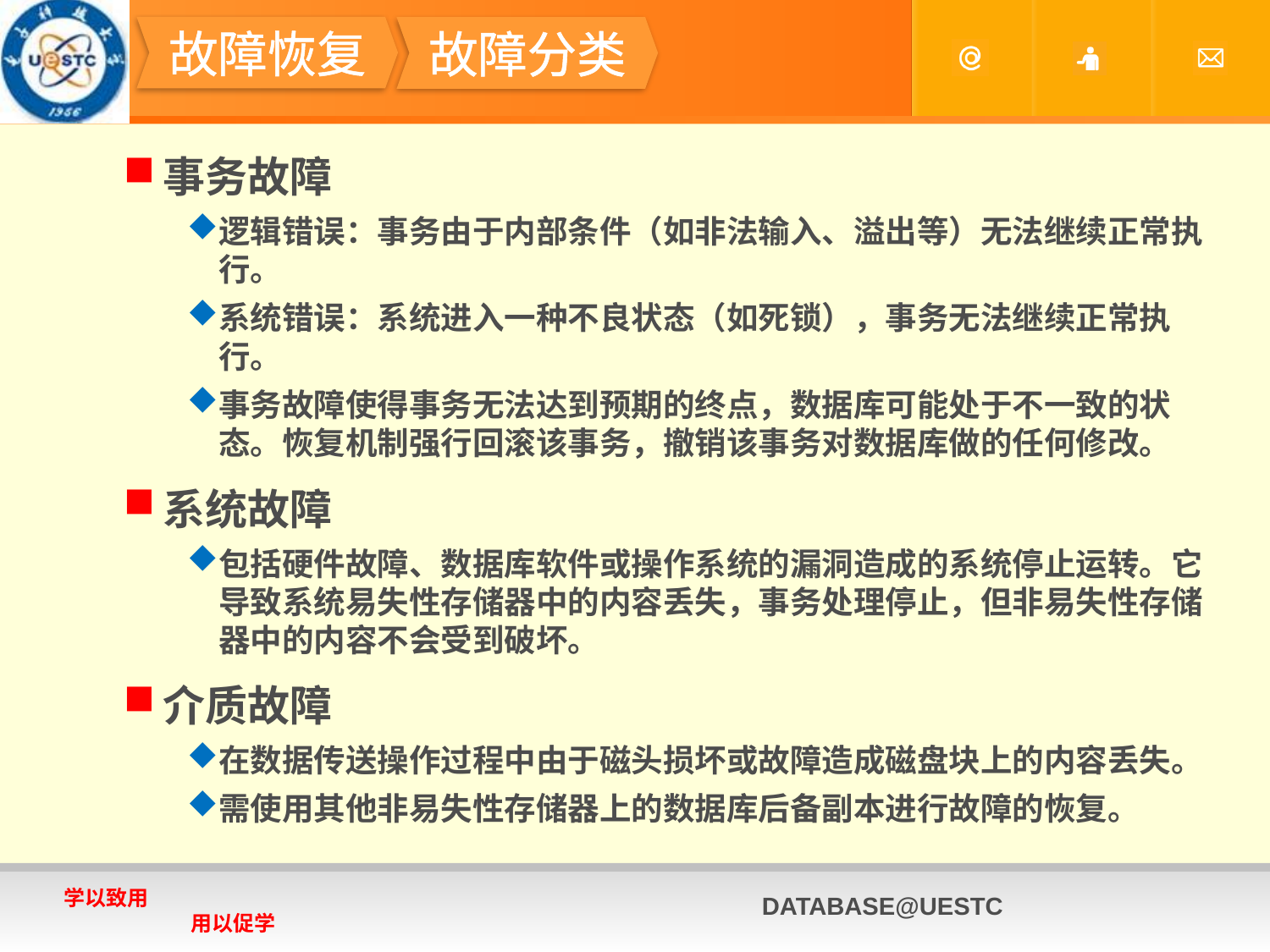

#
故障恢复
故障分类
事务故障
逻辑错误：事务由于内部条件（如非法输入、溢出等）无法继续正常执行。
系统错误：系统进入一种不良状态（如死锁），事务无法继续正常执行。
事务故障使得事务无法达到预期的终点，数据库可能处于不一致的状态。恢复机制强行回滚该事务，撤销该事务对数据库做的任何修改。
系统故障
包括硬件故障、数据库软件或操作系统的漏洞造成的系统停止运转。它导致系统易失性存储器中的内容丢失，事务处理停止，但非易失性存储器中的内容不会受到破坏。
介质故障
在数据传送操作过程中由于磁头损坏或故障造成磁盘块上的内容丢失。
需使用其他非易失性存储器上的数据库后备副本进行故障的恢复。